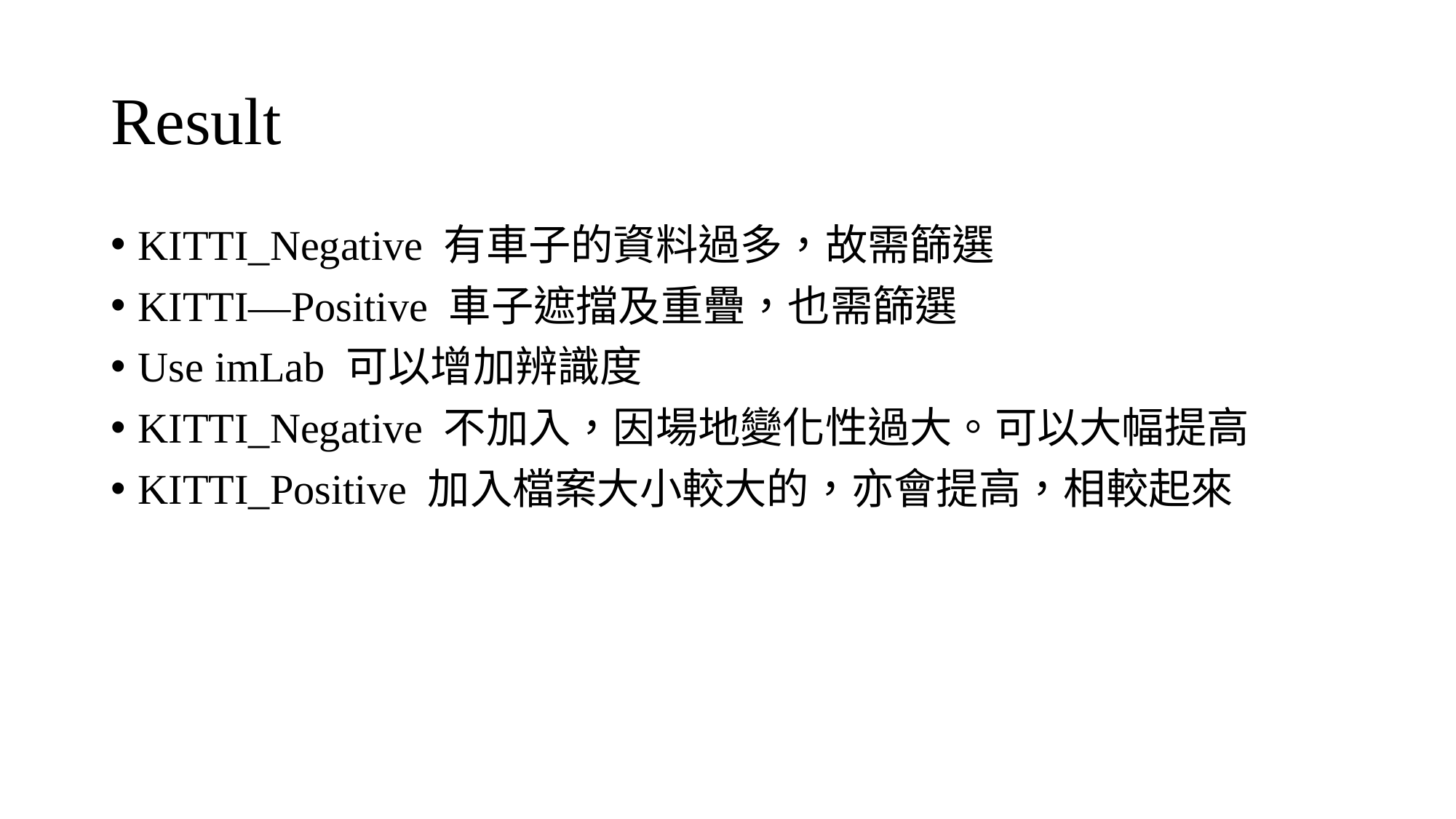

# Result
KITTI_Negative 有車子的資料過多，故需篩選
KITTI—Positive 車子遮擋及重疊，也需篩選
Use imLab 可以增加辨識度
KITTI_Negative 不加入，因場地變化性過大。可以大幅提高
KITTI_Positive 加入檔案大小較大的，亦會提高，相較起來